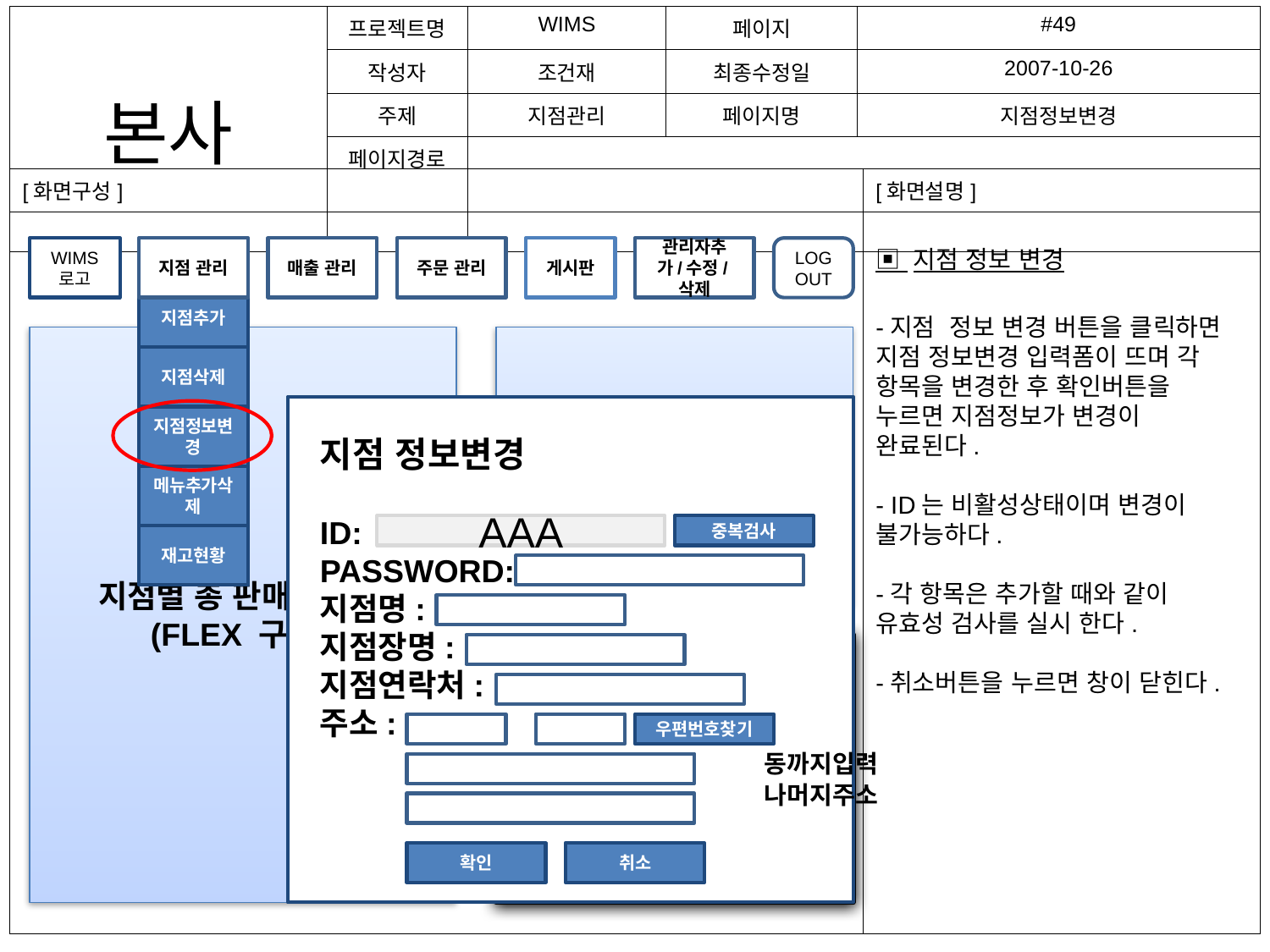

| 본사 | 프로젝트명 | WIMS | 페이지 | #49 |
| --- | --- | --- | --- | --- |
|  | 작성자 | 조건재 | 최종수정일 | 2007-10-26 |
|  | 주제 | 지점관리 | 페이지명 | 지점정보변경 |
|  | 페이지경로 |  |  |  |
| [화면구성] | [화면설명] |
| --- | --- |
|  |  |
관리자추가/수정/삭제
WIMS
로고
지점 관리
매출 관리
주문 관리
게시판
LOG OUT
▣ 지점 정보 변경

-지점  정보 변경 버튼을 클릭하면 지점 정보변경 입력폼이 뜨며 각 항목을 변경한 후 확인버튼을 누르면 지점정보가 변경이 완료된다.

- ID는 비활성상태이며 변경이 불가능하다.

-각 항목은 추가할 때와 같이 유효성 검사를 실시 한다.

-취소버튼을 누르면 창이 닫힌다.
지점추가
지점별 총 판매량 차트
(FLEX 구현)
각 지점 측
주문요청 리스트
지점삭제

지점정보변경
지점 정보변경

ID:
PASSWORD:
지점명:
지점장명:
지점연락처:
주소:           -
			동까지입력
			나머지주소

메뉴추가삭제
AAA
중복검사
재고현황

본사게시판 최근 내용

우편번호찾기

확인
취소